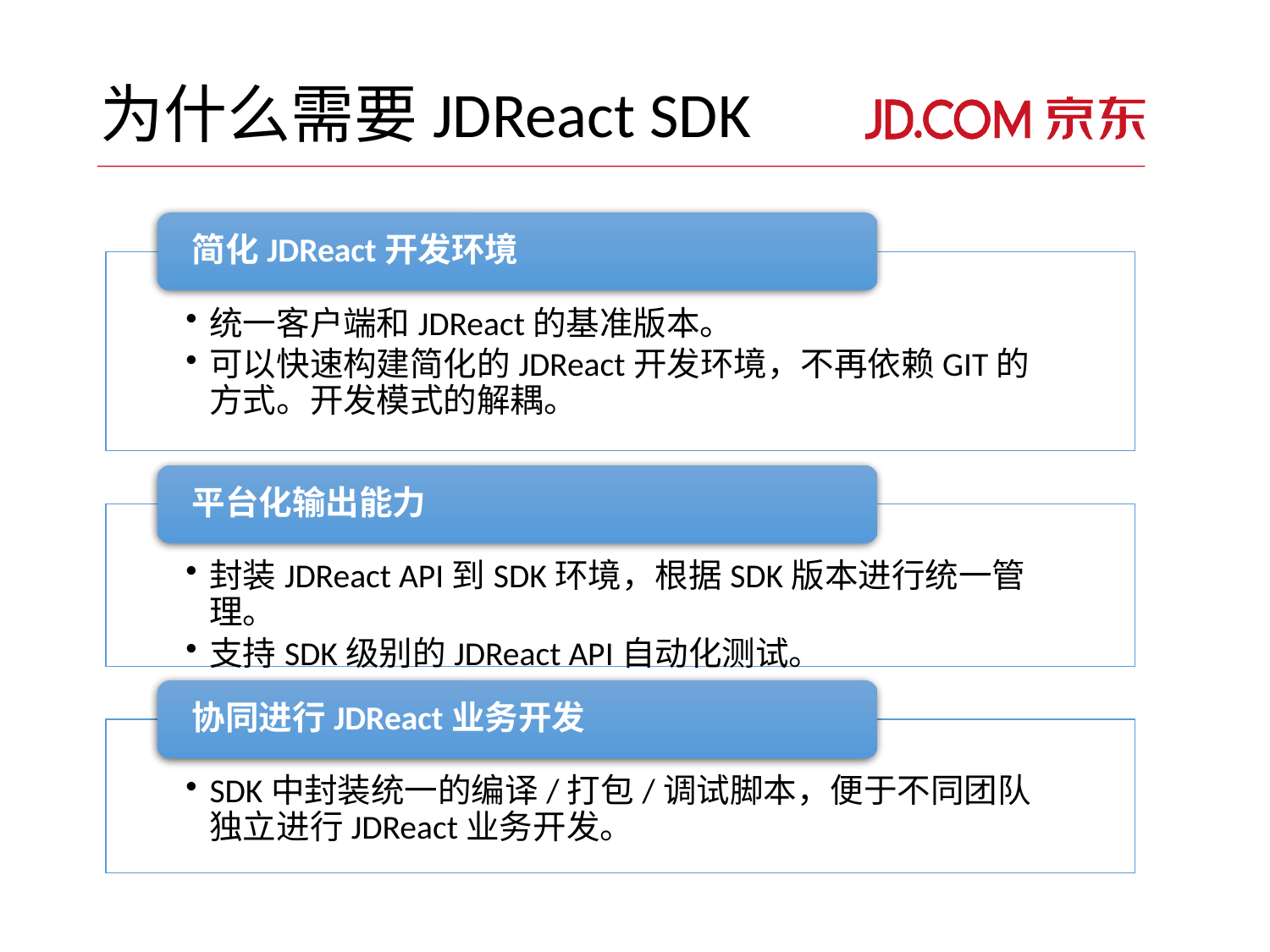

# 为什么需要JDReact SDK
统一客户端和JDReact的基准版本。
可以快速构建简化的JDReact开发环境，不再依赖GIT的方式。开发模式的解耦。
简化JDReact开发环境
封装JDReact API到SDK环境，根据SDK版本进行统一管理。
支持SDK级别的JDReact API自动化测试。
平台化输出能力
SDK中封装统一的编译/打包/调试脚本，便于不同团队独立进行JDReact业务开发。
协同进行JDReact业务开发